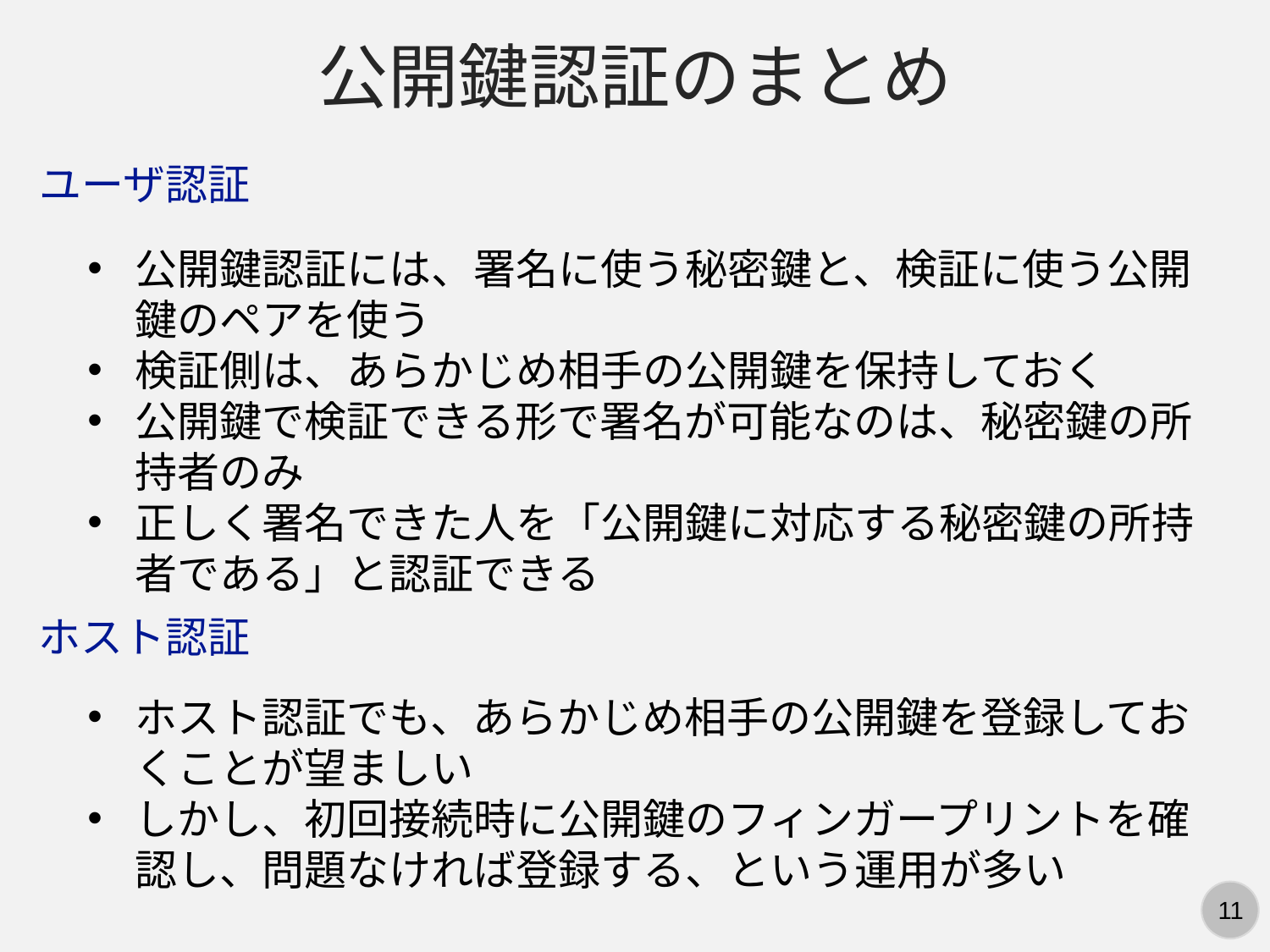

公開鍵認証のまとめ
ユーザ認証
公開鍵認証には、署名に使う秘密鍵と、検証に使う公開鍵のペアを使う
検証側は、あらかじめ相手の公開鍵を保持しておく
公開鍵で検証できる形で署名が可能なのは、秘密鍵の所持者のみ
正しく署名できた人を「公開鍵に対応する秘密鍵の所持者である」と認証できる
ホスト認証
ホスト認証でも、あらかじめ相手の公開鍵を登録しておくことが望ましい
しかし、初回接続時に公開鍵のフィンガープリントを確認し、問題なければ登録する、という運用が多い